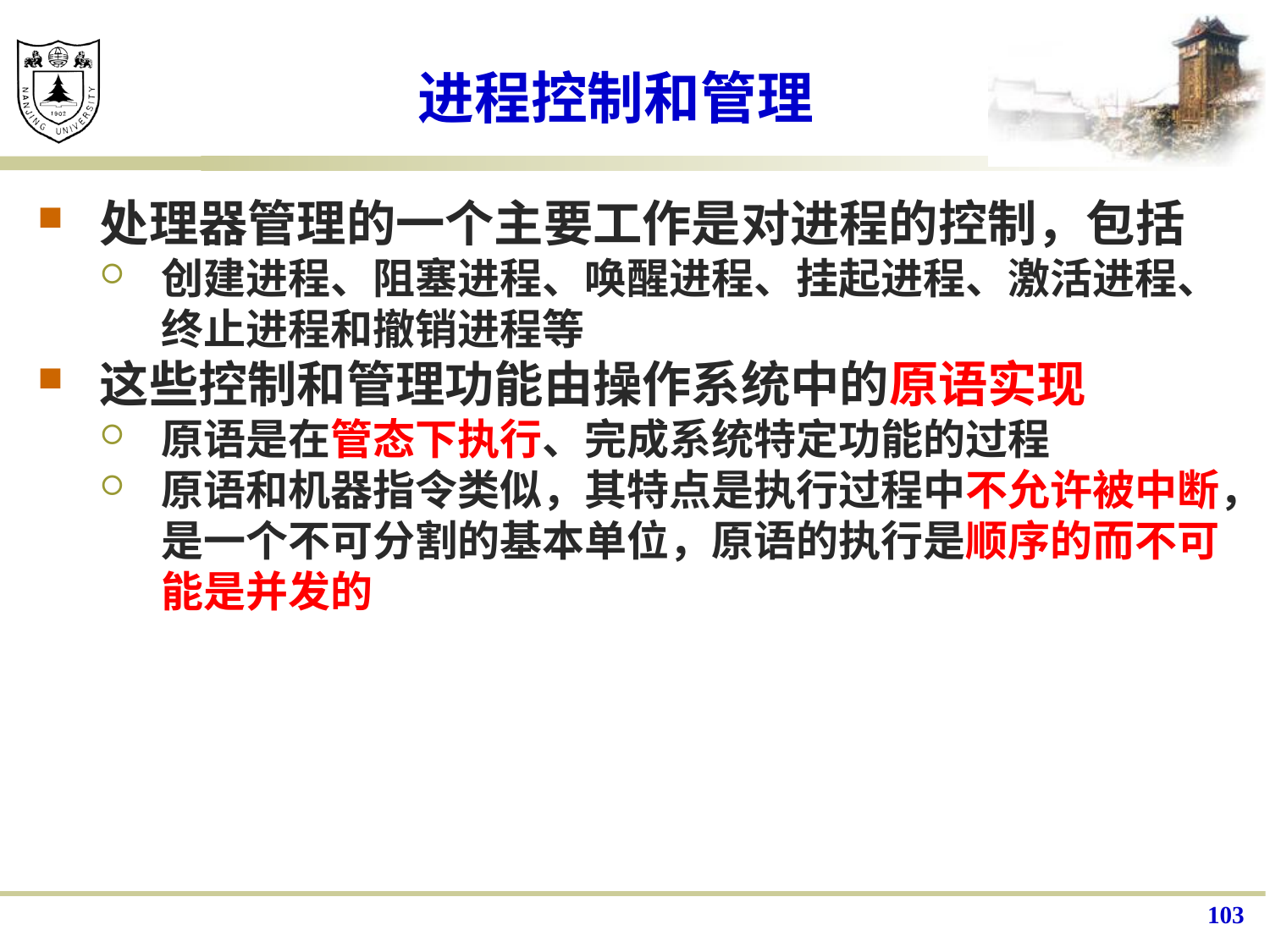

# 进程控制和管理
处理器管理的一个主要工作是对进程的控制，包括
创建进程、阻塞进程、唤醒进程、挂起进程、激活进程、终止进程和撤销进程等
这些控制和管理功能由操作系统中的原语实现
原语是在管态下执行、完成系统特定功能的过程
原语和机器指令类似，其特点是执行过程中不允许被中断，是一个不可分割的基本单位，原语的执行是顺序的而不可能是并发的

103